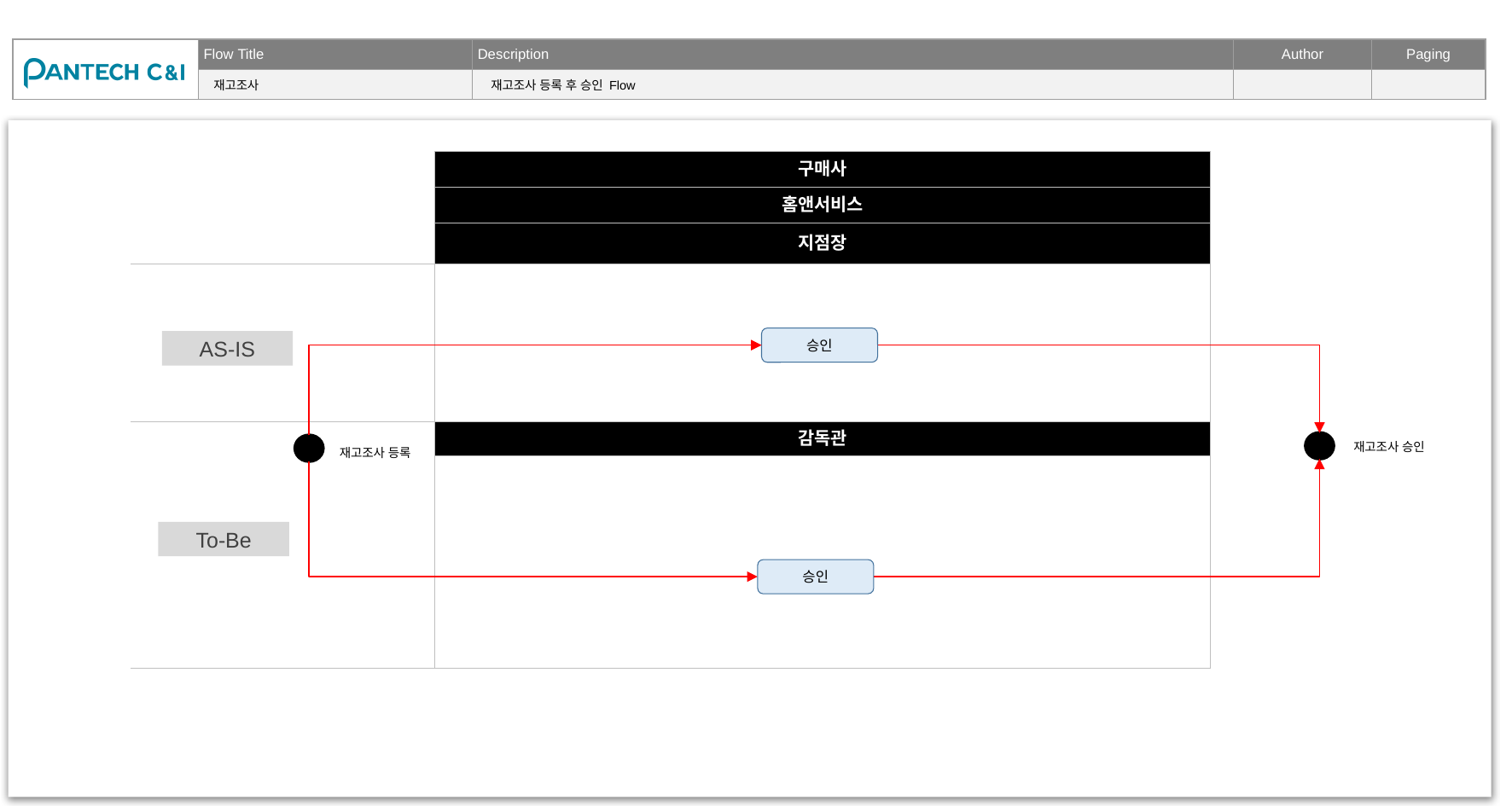

재고조사
재고조사 등록 후 승인 Flow

|  | 구매사 |
| --- | --- |
|  | 홈앤서비스 |
|  | 지점장 |
|  |  |
|  | 감독관 |
|  |  |
승인
AS-IS

재고조사 승인

재고조사 등록
To-Be
승인